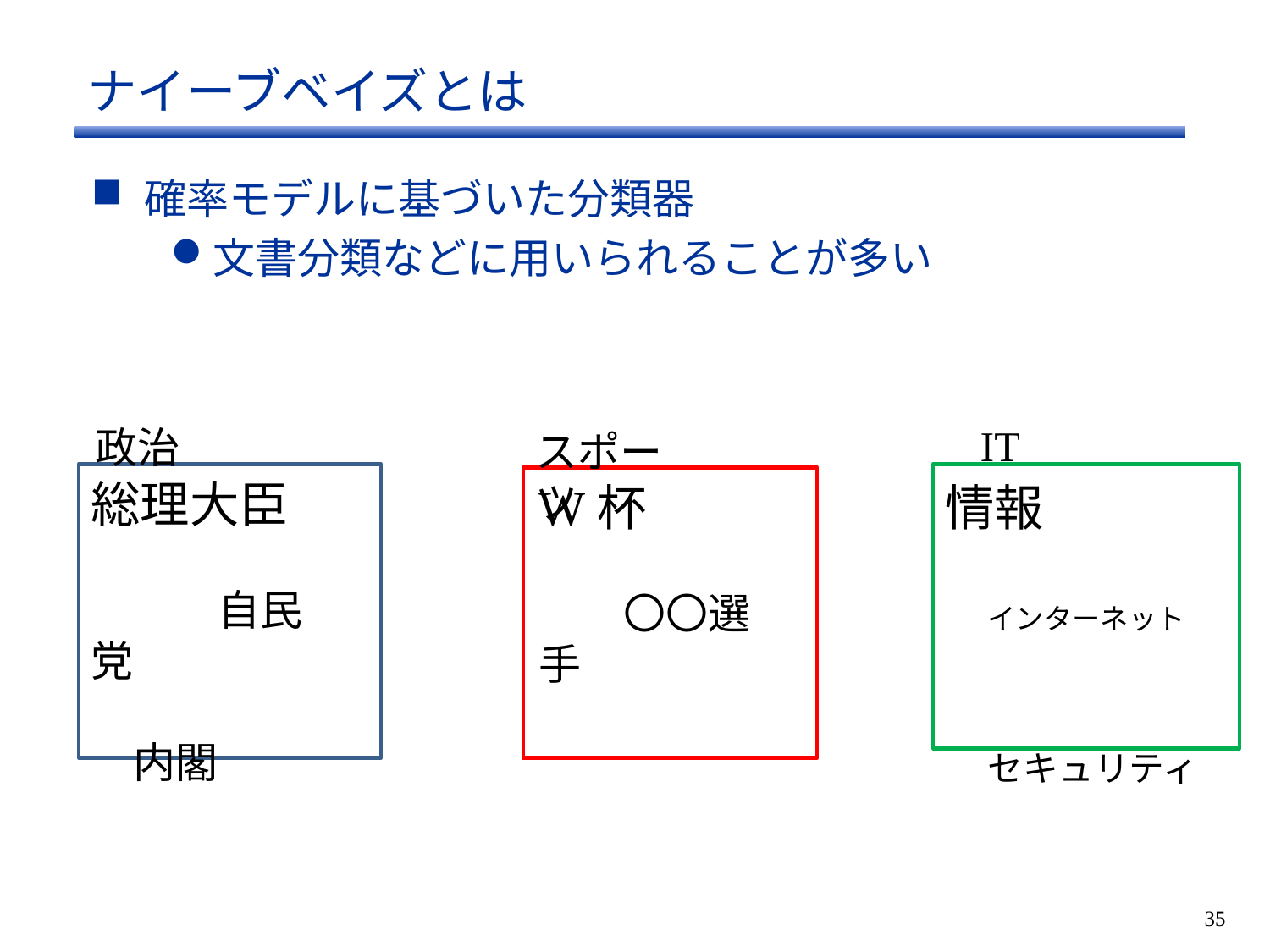

# ナイーブベイズとは
確率モデルに基づいた分類器
文書分類などに用いられることが多い

IT
政治
スポーツ

総理大臣

　　　自民党

　内閣

W杯

　　〇〇選手
情報

　インターネット

　セキュリティ